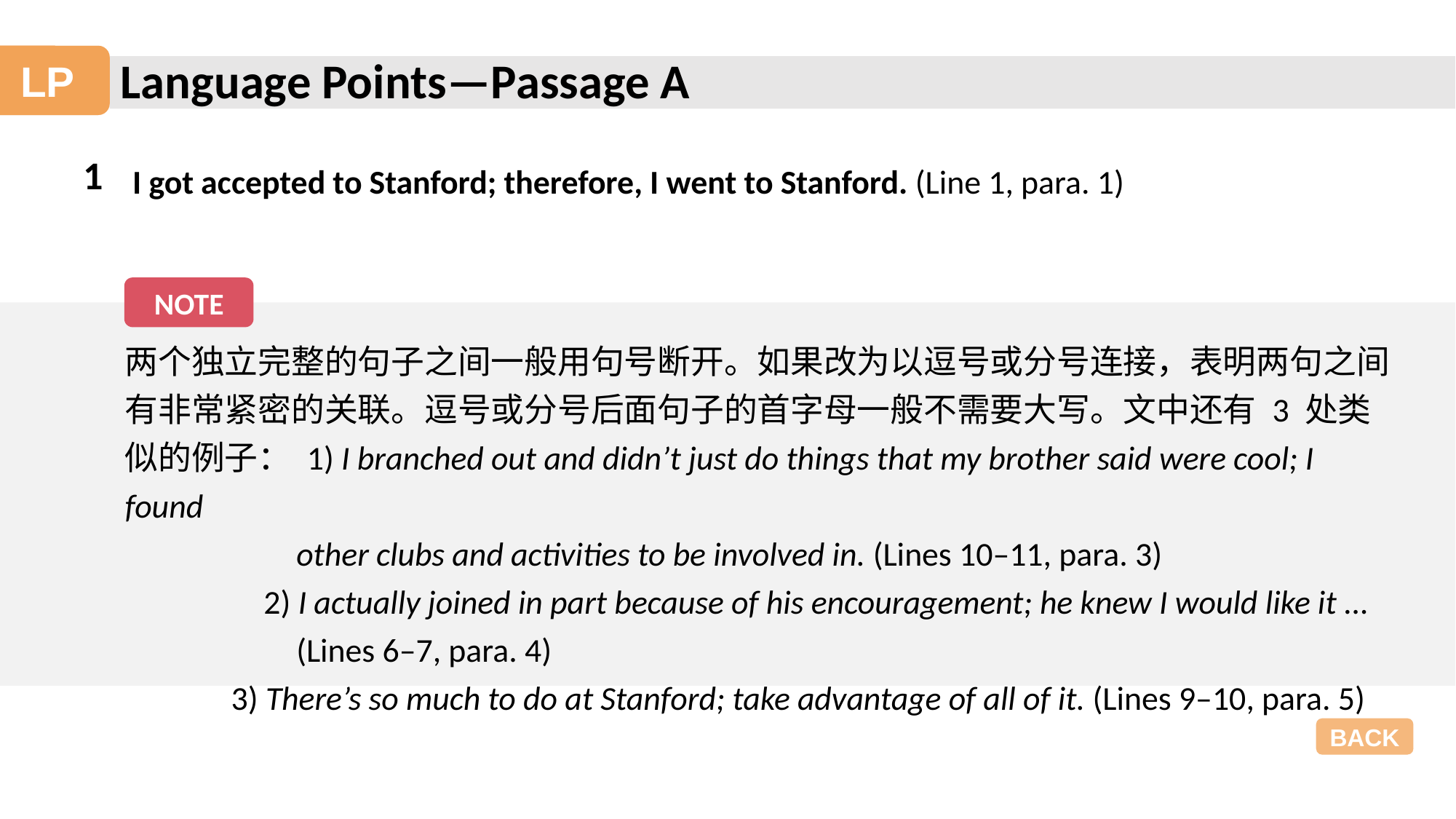

Language Points—Passage A
LP

1
 I got accepted to Stanford; therefore, I went to Stanford. (Line 1, para. 1)
NOTE

两个独立完整的句子之间一般用句号断开。如果改为以逗号或分号连接，表明两句之间有非常紧密的关联。逗号或分号后面句子的首字母一般不需要大写。文中还有 3 处类似的例子： 1) I branched out and didn’t just do things that my brother said were cool; I found
other clubs and activities to be involved in. (Lines 10–11, para. 3)
2) I actually joined in part because of his encouragement; he knew I would like it ... (Lines 6–7, para. 4)
3) There’s so much to do at Stanford; take advantage of all of it. (Lines 9–10, para. 5)
BACK